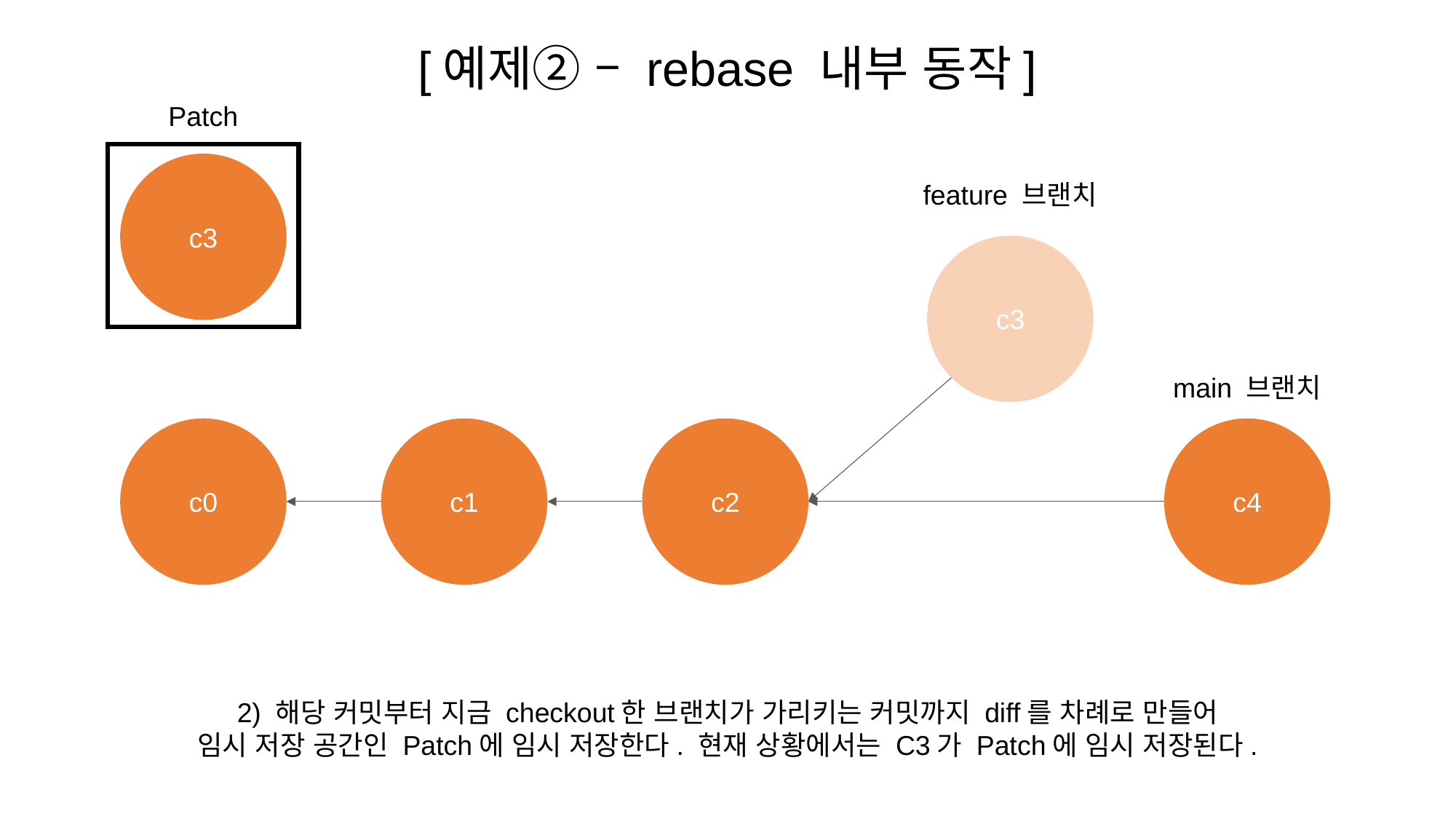

[예제② – rebase 내부 동작]
Patch

c3
feature 브랜치
c3
main 브랜치
c0
c1
c2
c4
2) 해당 커밋부터 지금 checkout한 브랜치가 가리키는 커밋까지 diff를 차례로 만들어
임시 저장 공간인 Patch에 임시 저장한다. 현재 상황에서는 C3가 Patch에 임시 저장된다.